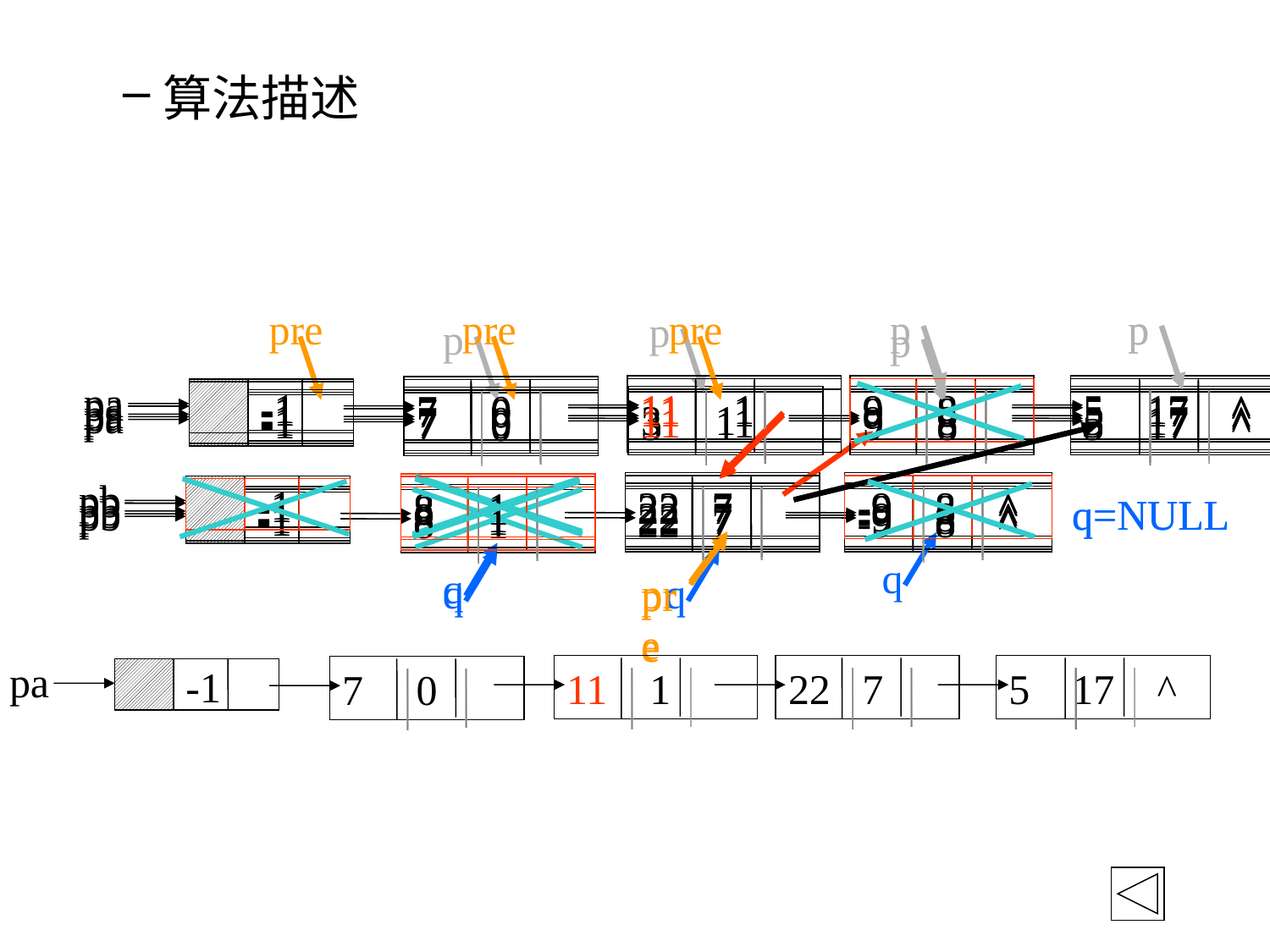

算法描述
pre

p

pa

3     1

9     8

5    17    ^

-1

7     0

pb

22   7

-9    8    ^

-1

8     1

q
pre

p

pa

3     1

9     8

5    17    ^

-1

7     0

pb

22   7

-9    8    ^

-1

8     1

q
p

pa

11     1

9     8

5    17    ^

-1

7     0

pb

22   7

-9    8    ^
-1

8     1

q
pre

pre

p

pa

11     1

9     8

5    17    ^

-1

7     0

pb

22   7

-9    8    ^

-1

8     1

q

p

pa

11     1

9     8

5    17    ^

-1

7     0

pb

22   7

-9    8    ^
-1

8     1

q=NULL

pre
p

pa

11     1

9     8

5    17    ^

-1

7     0

pb

22   7

-9    8    ^
-1

8     1

q=NULL

pre
pa

11    1

22   7

5    17    ^

-1

7     0